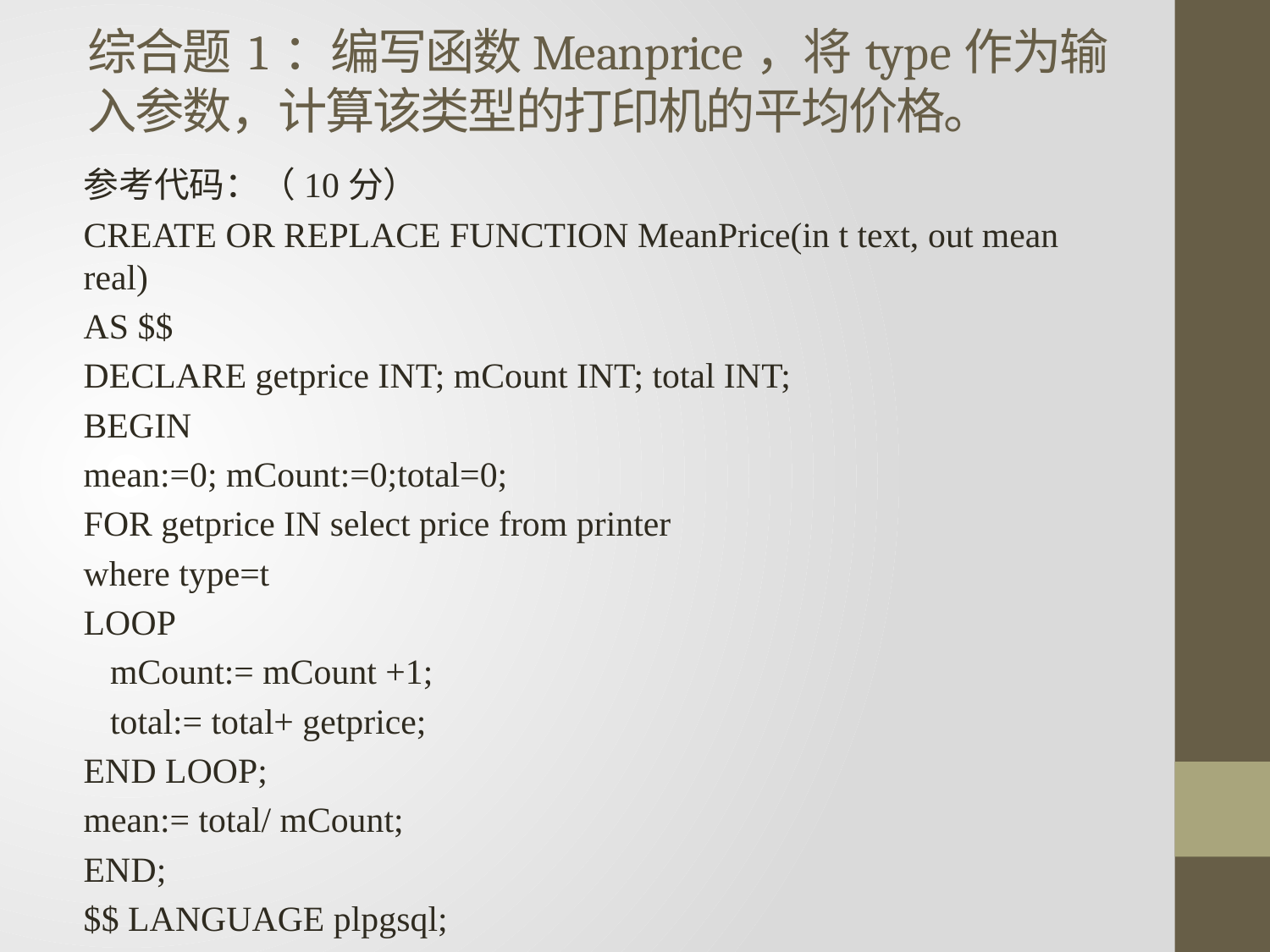

# 综合题1：编写函数Meanprice，将type作为输入参数，计算该类型的打印机的平均价格。
参考代码：（10分）
CREATE OR REPLACE FUNCTION MeanPrice(in t text, out mean real)
AS $$
DECLARE getprice INT; mCount INT; total INT;
BEGIN
mean:=0; mCount:=0;total=0;
FOR getprice IN select price from printer
where type=t
LOOP
   mCount:= mCount +1;
   total:= total+ getprice;
END LOOP;
mean:= total/ mCount;
END;
$$ LANGUAGE plpgsql;